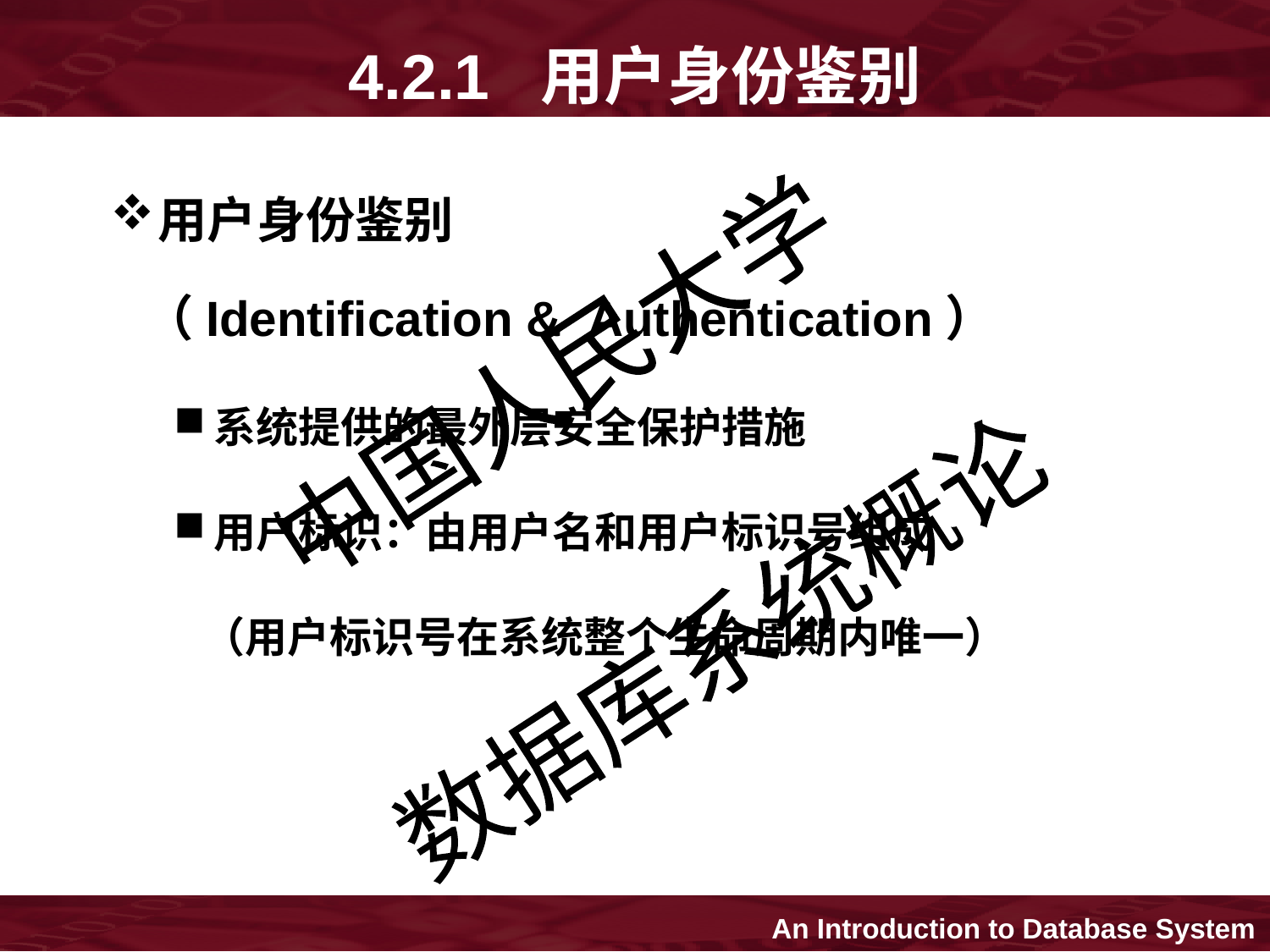

4.2.1  用户身份鉴别
用户身份鉴别
  （Identification &  Authentication）
系统提供的最外层安全保护措施
用户标识：由用户名和用户标识号组成
  （用户标识号在系统整个生命周期内唯一）